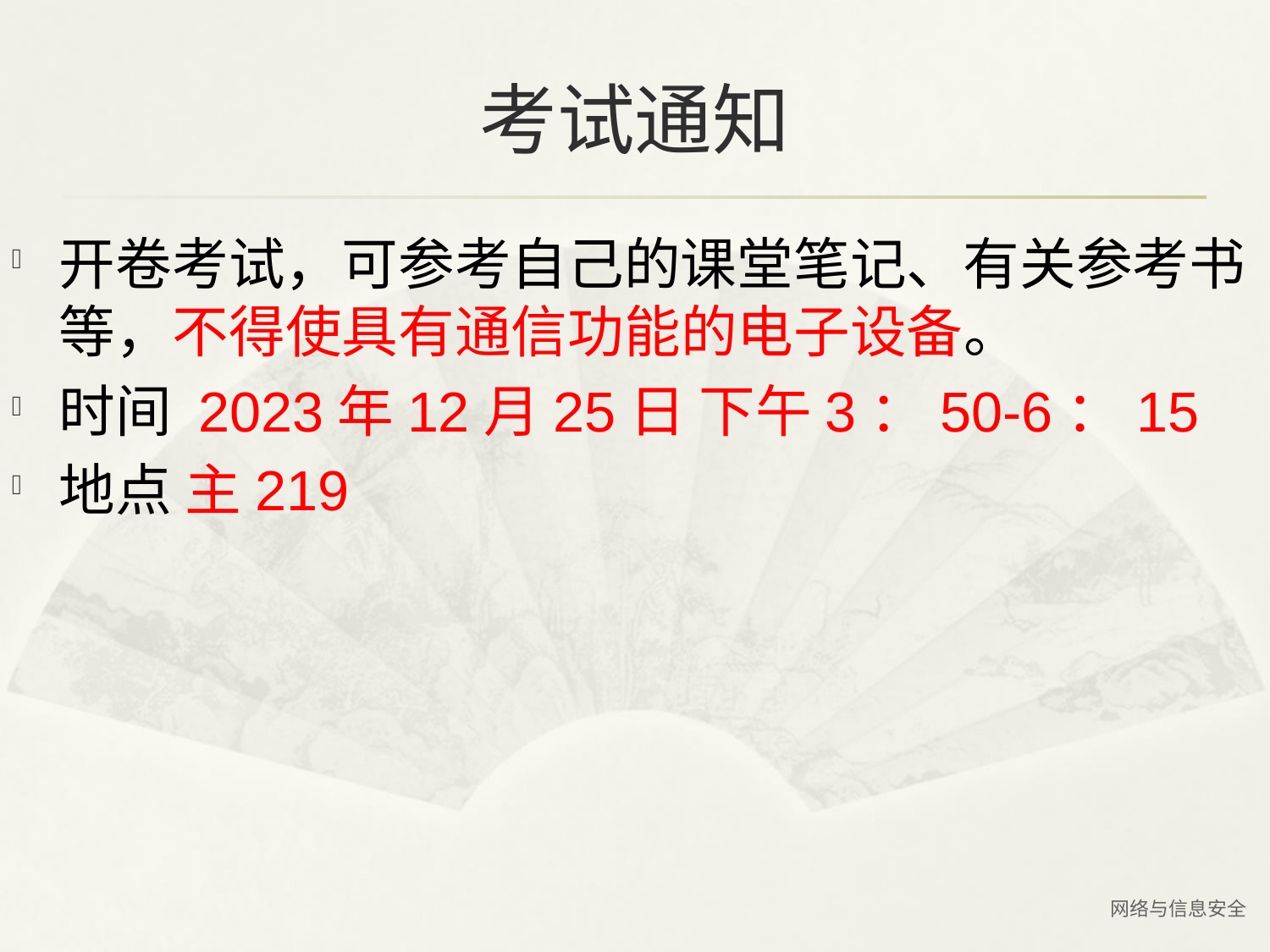

# 考试通知
开卷考试，可参考自己的课堂笔记、有关参考书等，不得使具有通信功能的电子设备。
时间 2023年12月25日 下午3：50-6：15
地点 主219

1
网络与信息安全